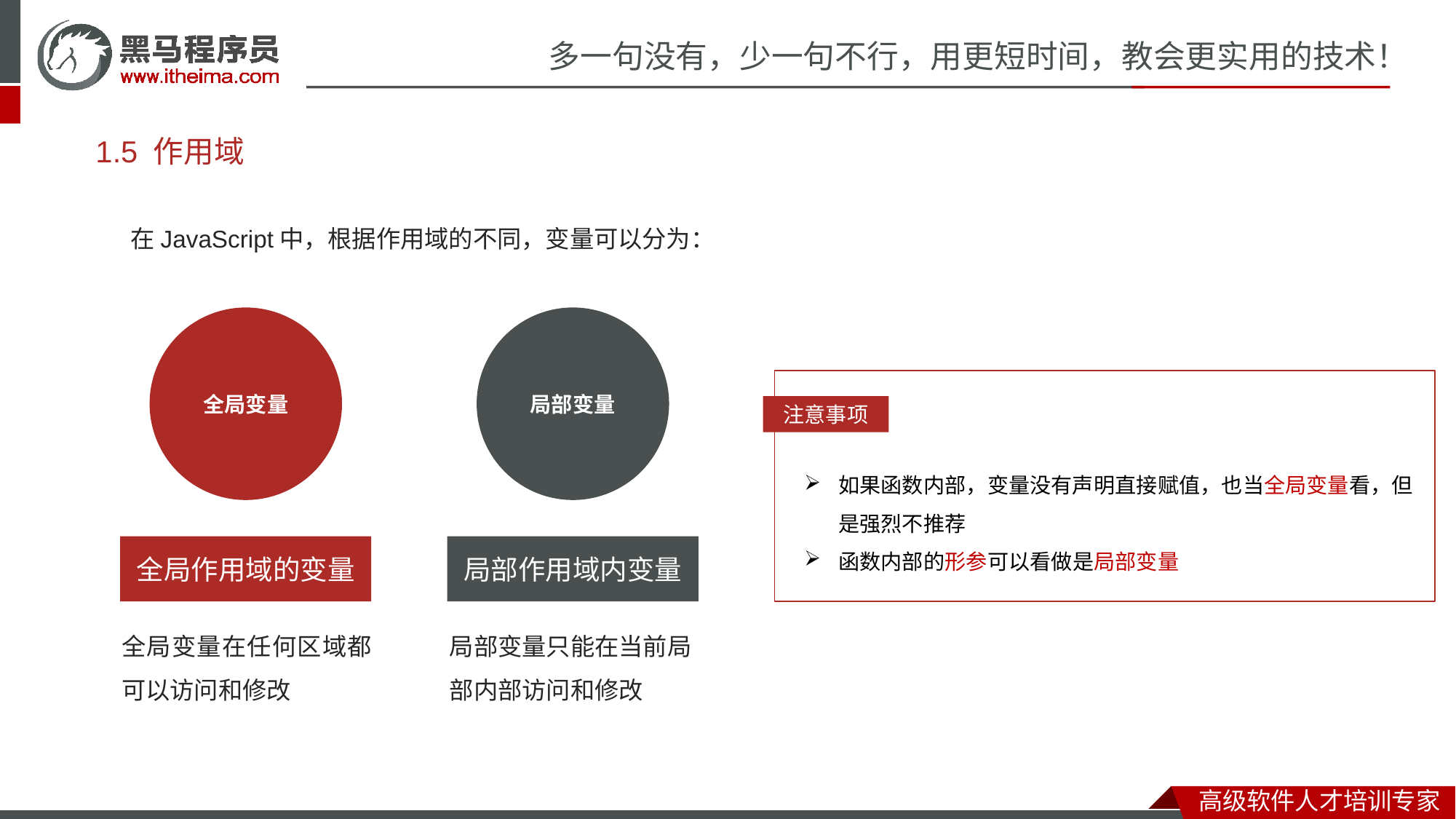

# 1.5 作用域
在JavaScript中，根据作用域的不同，变量可以分为：

全局变量
局部变量

注意事项
如果函数内部，变量没有声明直接赋值，也当全局变量看，但是强烈不推荐
函数内部的形参可以看做是局部变量
全局作用域的变量
局部作用域内变量
全局变量在任何区域都可以访问和修改
局部变量只能在当前局部内部访问和修改